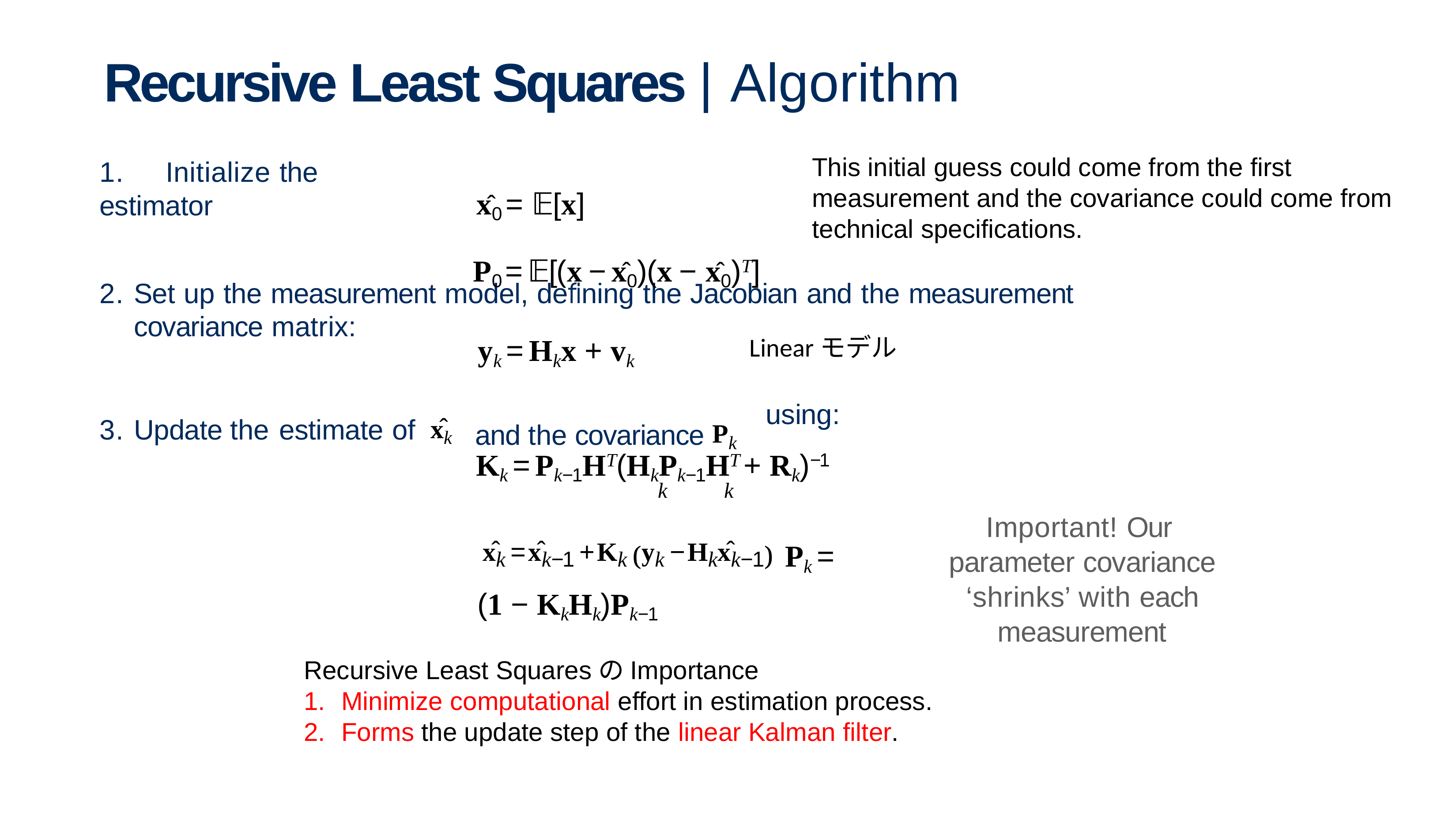

# Recursive Least Squares | Algorithm
This initial guess could come from the first measurement and the covariance could come from technical specifications.
1.	Initialize the estimator
x̂0 = 𝔼[x]
P0 = 𝔼[(x − x̂0)(x − x̂0)T]
2. Set up the measurement model, defining the Jacobian and the measurement
covariance matrix:
Linearモデル
yk = Hkx + vk
and the covariance Pk
3. Update the estimate of	x̂k
using:
Kk = Pk−1HT(HkPk−1HT + Rk)−1
k	k
x̂k = x̂k−1 + Kk (yk − Hkx̂k−1)  Pk = (1 − KkHk)Pk−1
Important! Our  parameter covariance  ‘shrinks’ with each  measurement
Recursive Least SquaresのImportance
Minimize computational effort in estimation process.
Forms the update step of the linear Kalman filter.